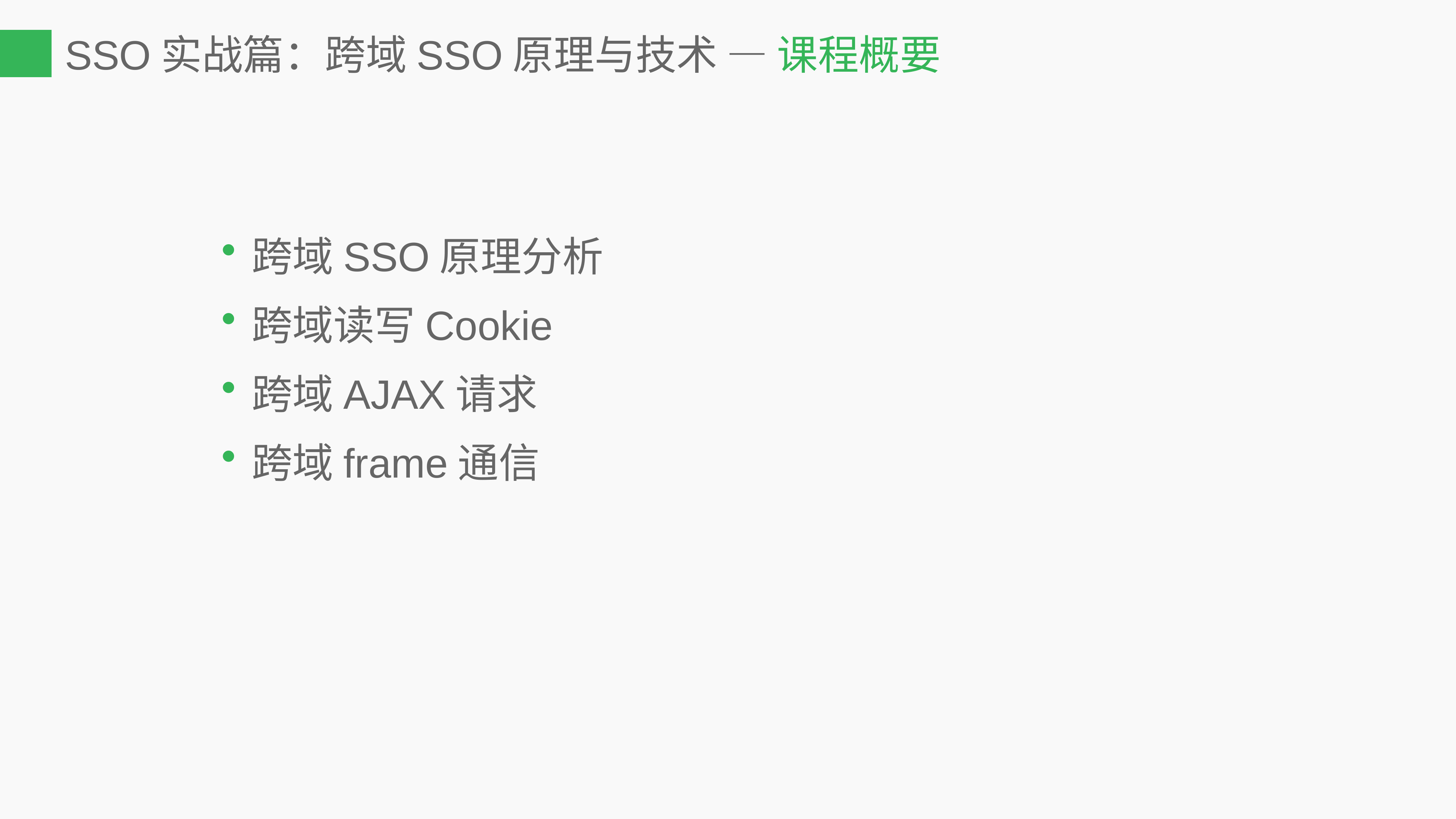

SSO实战篇：跨域SSO原理与技术 — 课程概要

跨域SSO原理分析
跨域读写Cookie
跨域AJAX请求
跨域frame通信